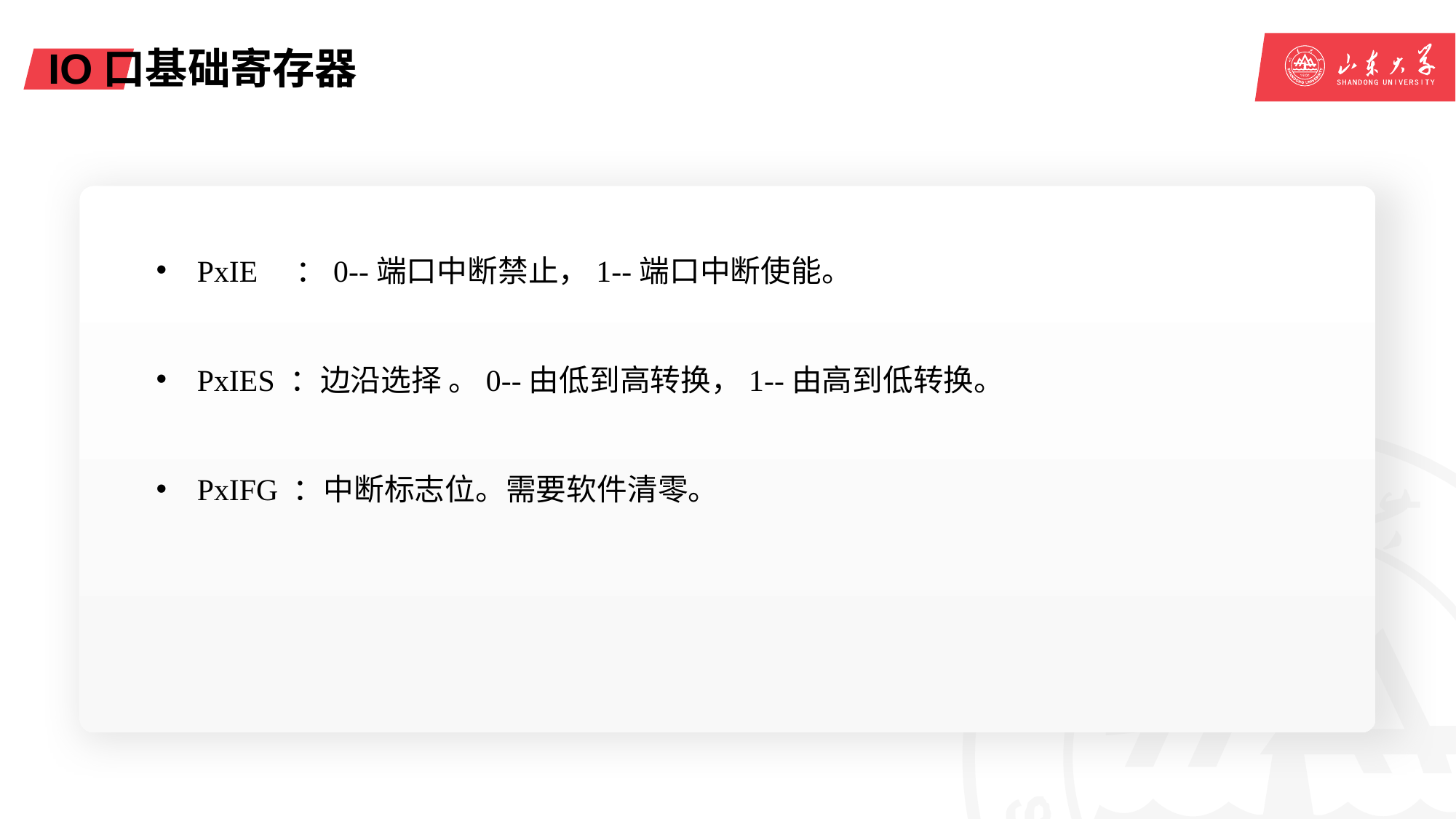

# IO口基础寄存器

PxIE    ：0--端口中断禁止，1--端口中断使能。

PxIES ：边沿选择 。0--由低到高转换，1--由高到低转换。

PxIFG ：中断标志位。需要软件清零。